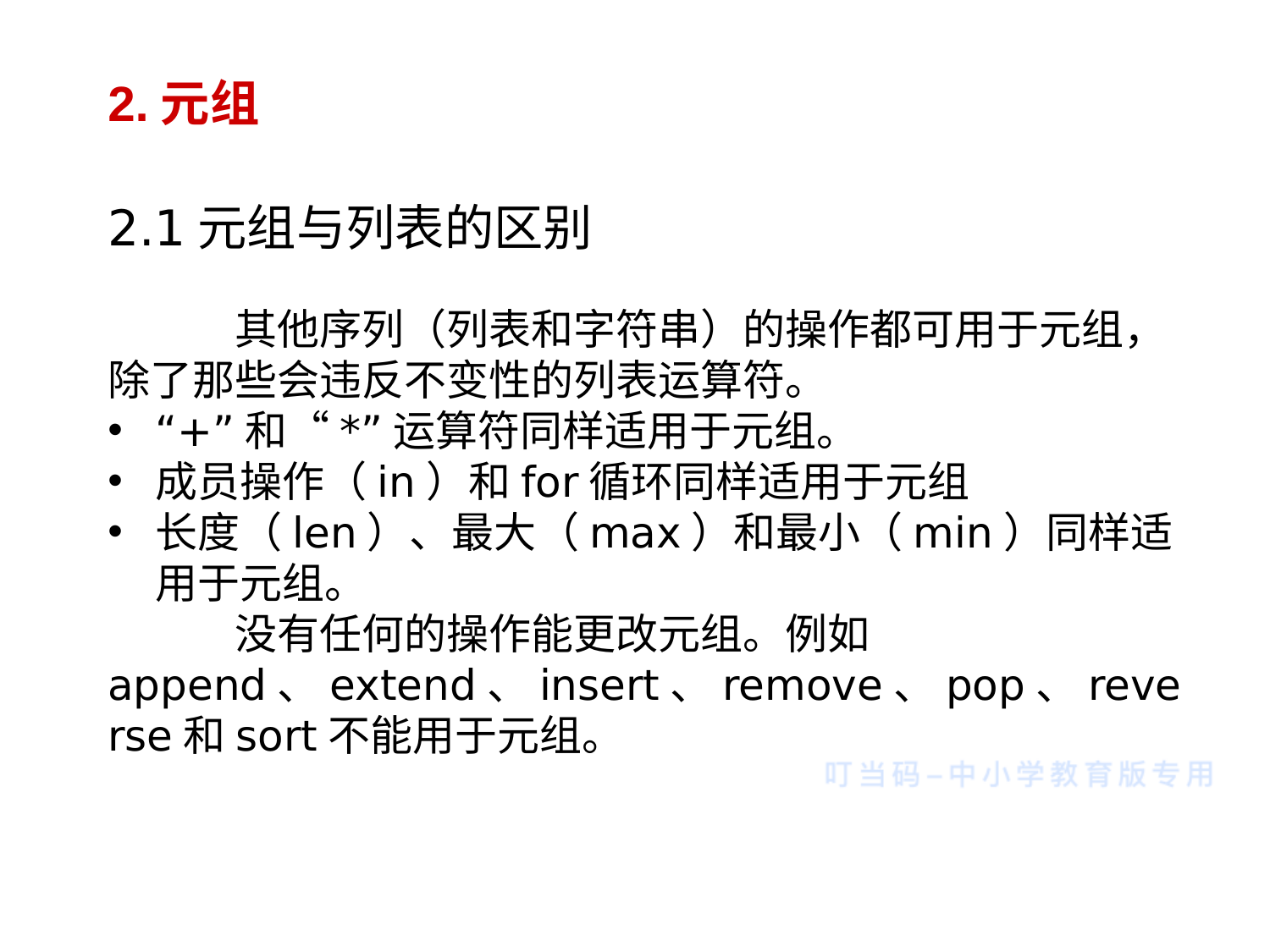

2.元组
2.1元组与列表的区别
	其他序列（列表和字符串）的操作都可用于元组，除了那些会违反不变性的列表运算符。
“+”和“*”运算符同样适用于元组。
成员操作（in）和for循环同样适用于元组
长度（len）、最大（max）和最小（min）同样适用于元组。
	没有任何的操作能更改元组。例如append、extend、insert、remove、pop、reverse和sort不能用于元组。